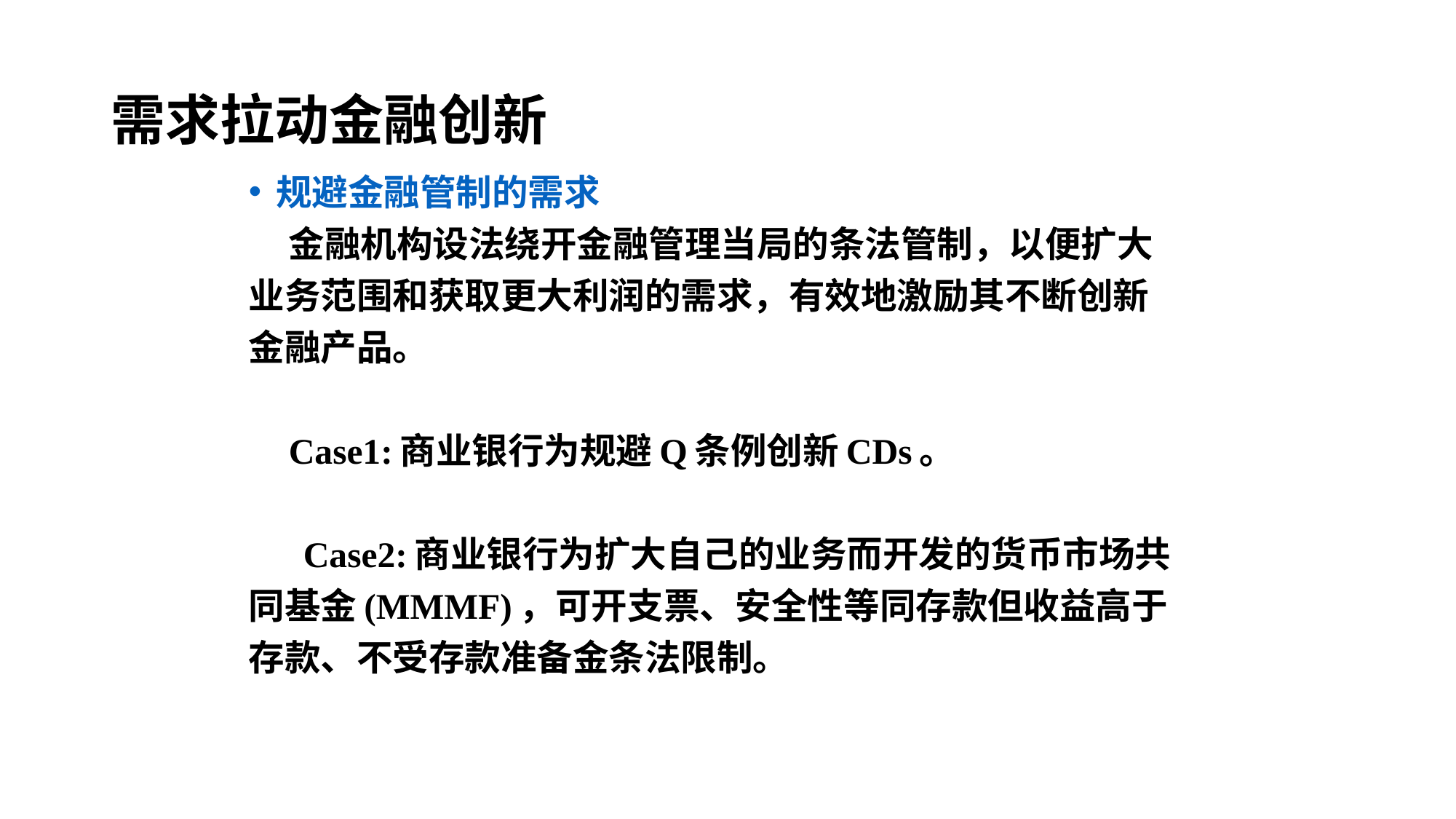

需求拉动金融创新
规避金融管制的需求
    金融机构设法绕开金融管理当局的条法管制，以便扩大
业务范围和获取更大利润的需求，有效地激励其不断创新
金融产品。

    Case1:商业银行为规避Q条例创新CDs。

      Case2:商业银行为扩大自己的业务而开发的货币市场共
同基金(MMMF)，可开支票、安全性等同存款但收益高于
存款、不受存款准备金条法限制。